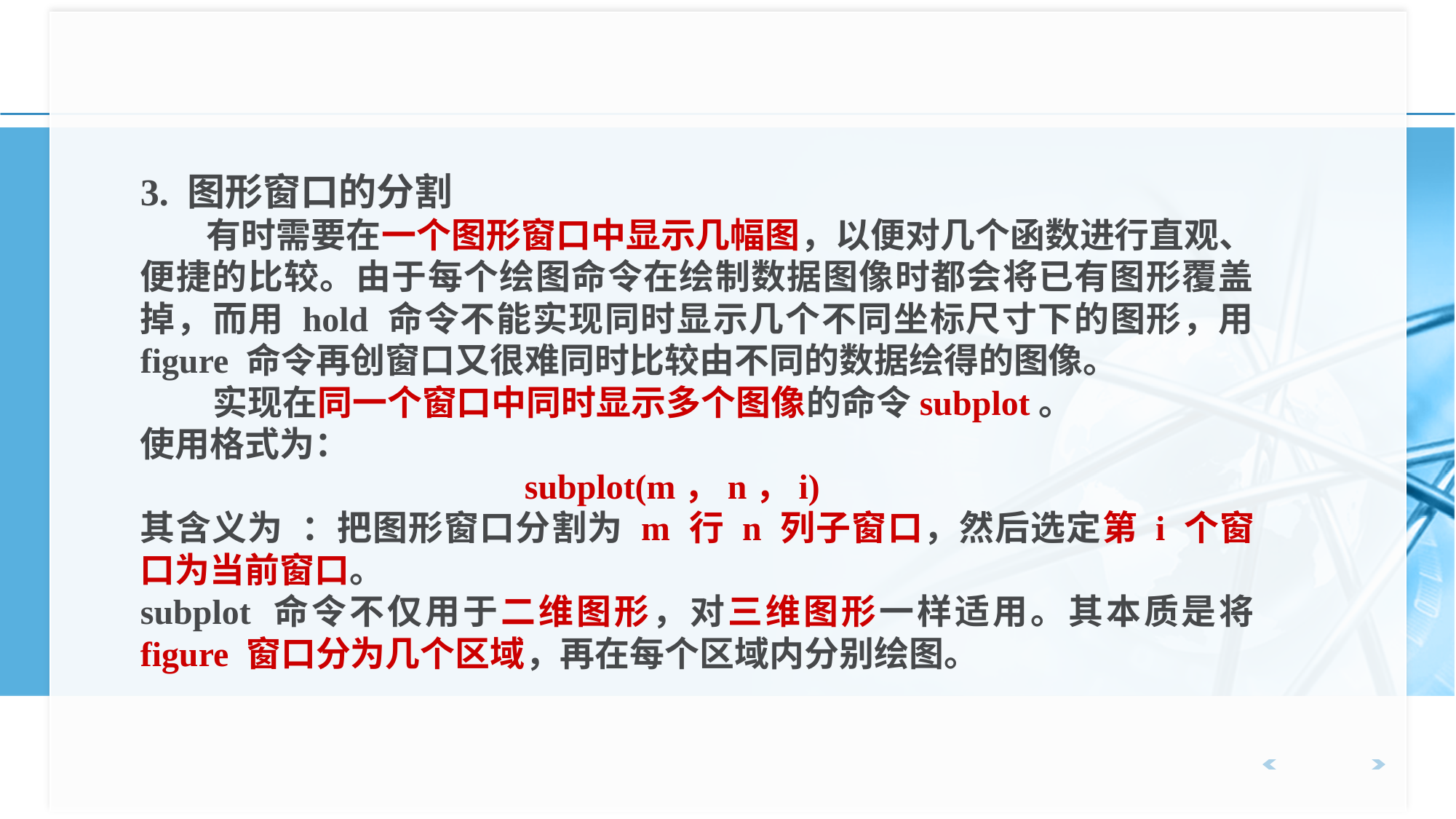

3. 图形窗口的分割
        有时需要在一个图形窗口中显示几幅图，以便对几个函数进行直观、便捷的比较。由于每个绘图命令在绘制数据图像时都会将已有图形覆盖掉，而用 hold 命令不能实现同时显示几个不同坐标尺寸下的图形，用 figure 命令再创窗口又很难同时比较由不同的数据绘得的图像。
        实现在同一个窗口中同时显示多个图像的命令subplot。
使用格式为：
                                            subplot(m，n，i)
其含义为  ：把图形窗口分割为 m 行 n 列子窗口，然后选定第 i 个窗口为当前窗口。
subplot 命令不仅用于二维图形，对三维图形一样适用。其本质是将 figure 窗口分为几个区域，再在每个区域内分别绘图。
12